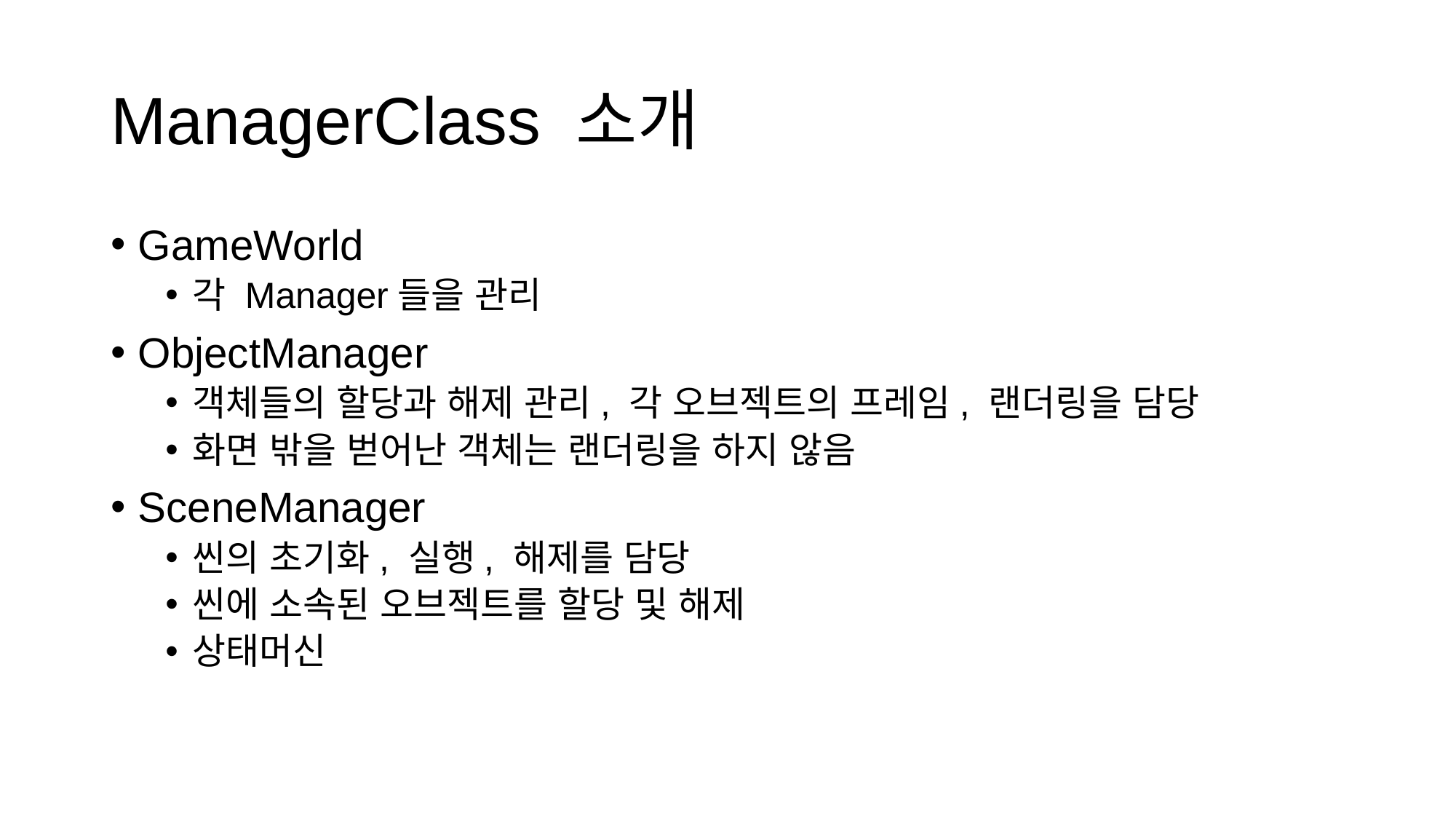

# ManagerClass 소개
GameWorld
각 Manager들을 관리
ObjectManager
객체들의 할당과 해제 관리, 각 오브젝트의 프레임, 랜더링을 담당
화면 밖을 벋어난 객체는 랜더링을 하지 않음
SceneManager
씬의 초기화, 실행, 해제를 담당
씬에 소속된 오브젝트를 할당 및 해제
상태머신